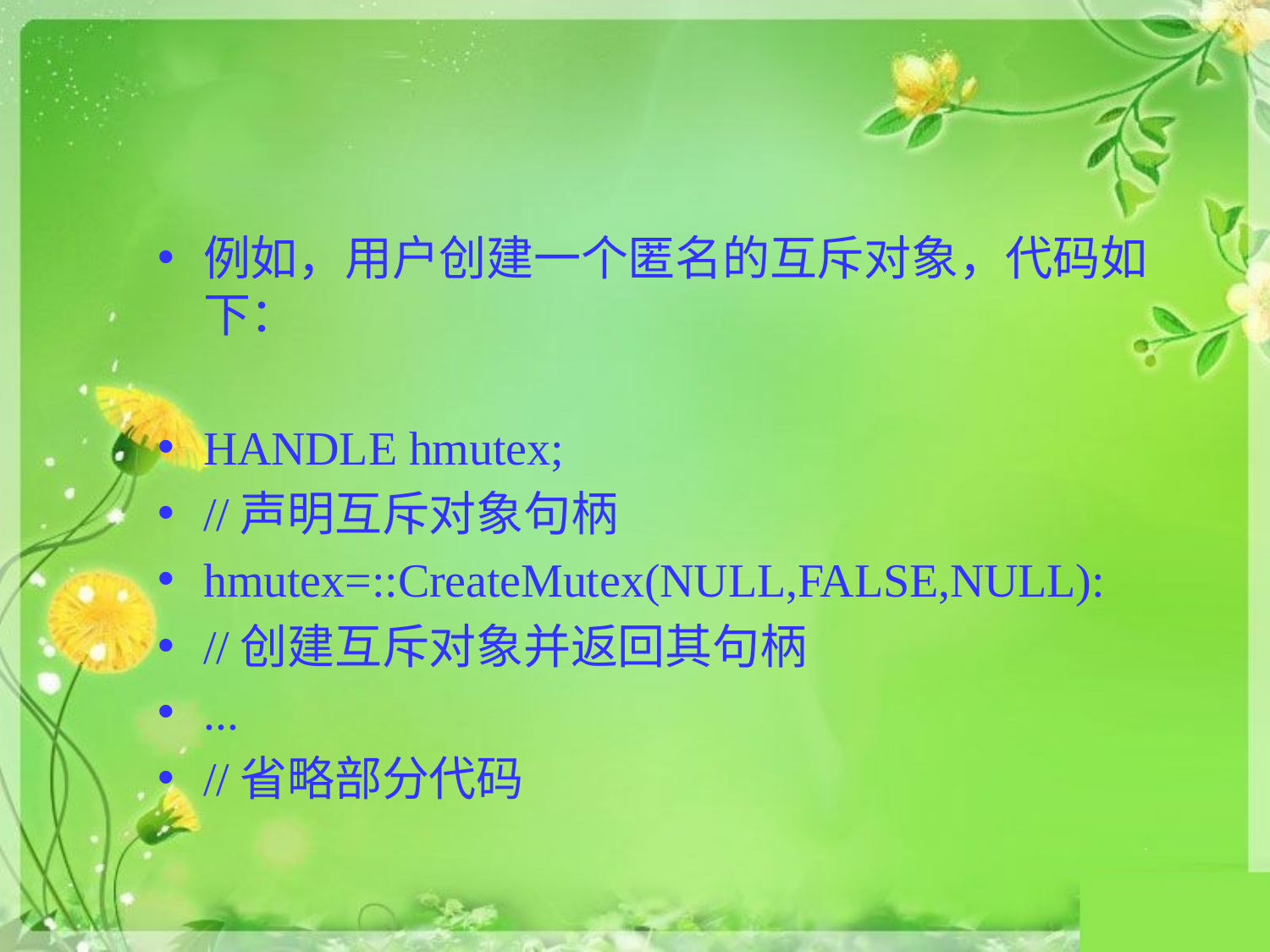

#
例如，用户创建一个匿名的互斥对象，代码如下：

HANDLE hmutex;
//声明互斥对象句柄
hmutex=::CreateMutex(NULL,FALSE,NULL):
//创建互斥对象并返回其句柄
...
//省略部分代码